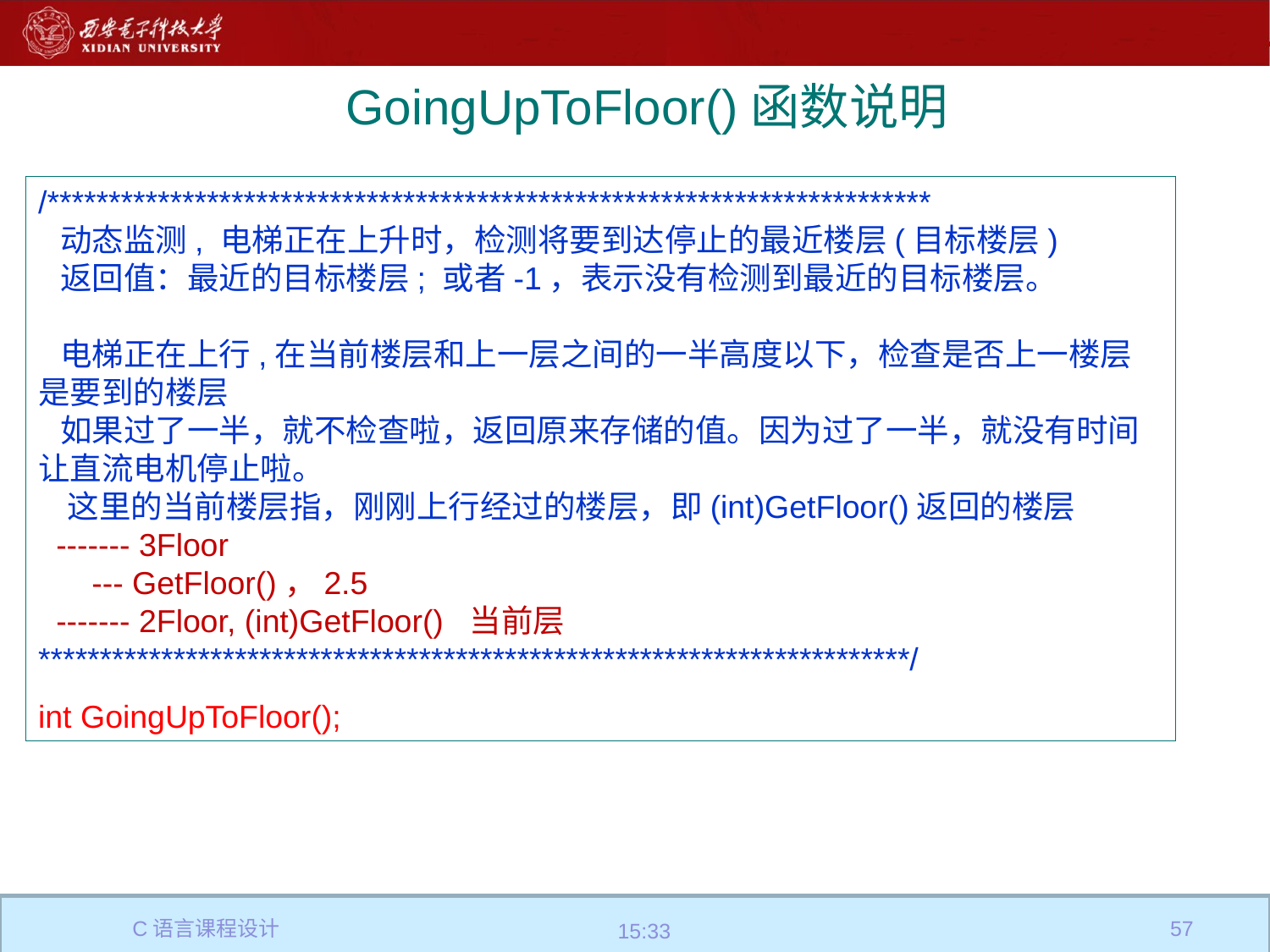

# GoingUpToFloor()函数说明
/************************************************************************
  动态监测, 电梯正在上升时，检测将要到达停止的最近楼层(目标楼层)
  返回值：最近的目标楼层; 或者-1，表示没有检测到最近的目标楼层。

  电梯正在上行,在当前楼层和上一层之间的一半高度以下，检查是否上一楼层是要到的楼层
  如果过了一半，就不检查啦，返回原来存储的值。因为过了一半，就没有时间让直流电机停止啦。
   这里的当前楼层指，刚刚上行经过的楼层，即(int)GetFloor()返回的楼层
  ------- 3Floor
      --- GetFloor()，2.5
  ------- 2Floor, (int)GetFloor()  当前层
***********************************************************************/
int GoingUpToFloor();
C语言课程设计
57
15:33